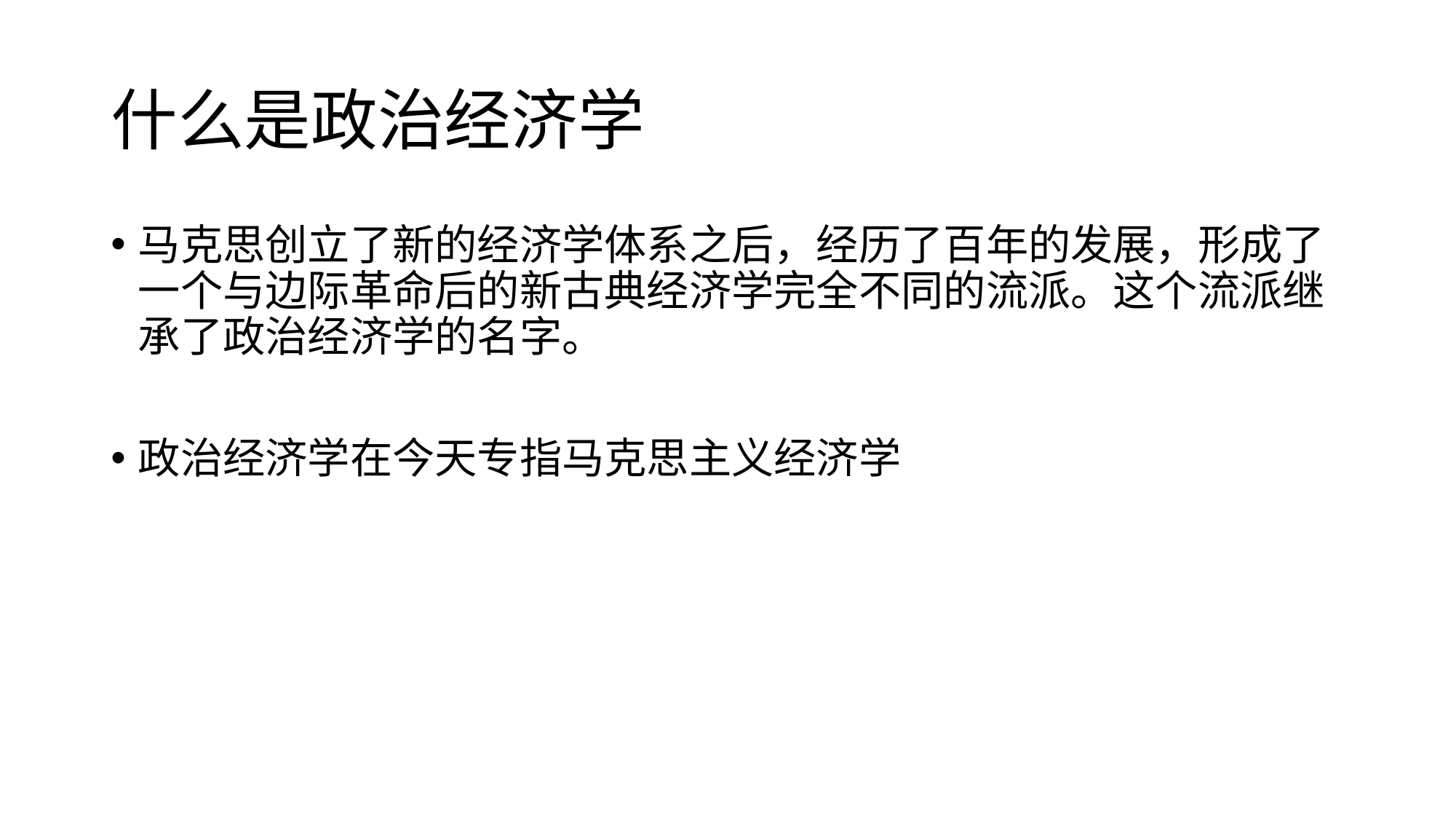

# 什么是政治经济学
马克思创立了新的经济学体系之后，经历了百年的发展，形成了一个与边际革命后的新古典经济学完全不同的流派。这个流派继承了政治经济学的名字。

政治经济学在今天专指马克思主义经济学